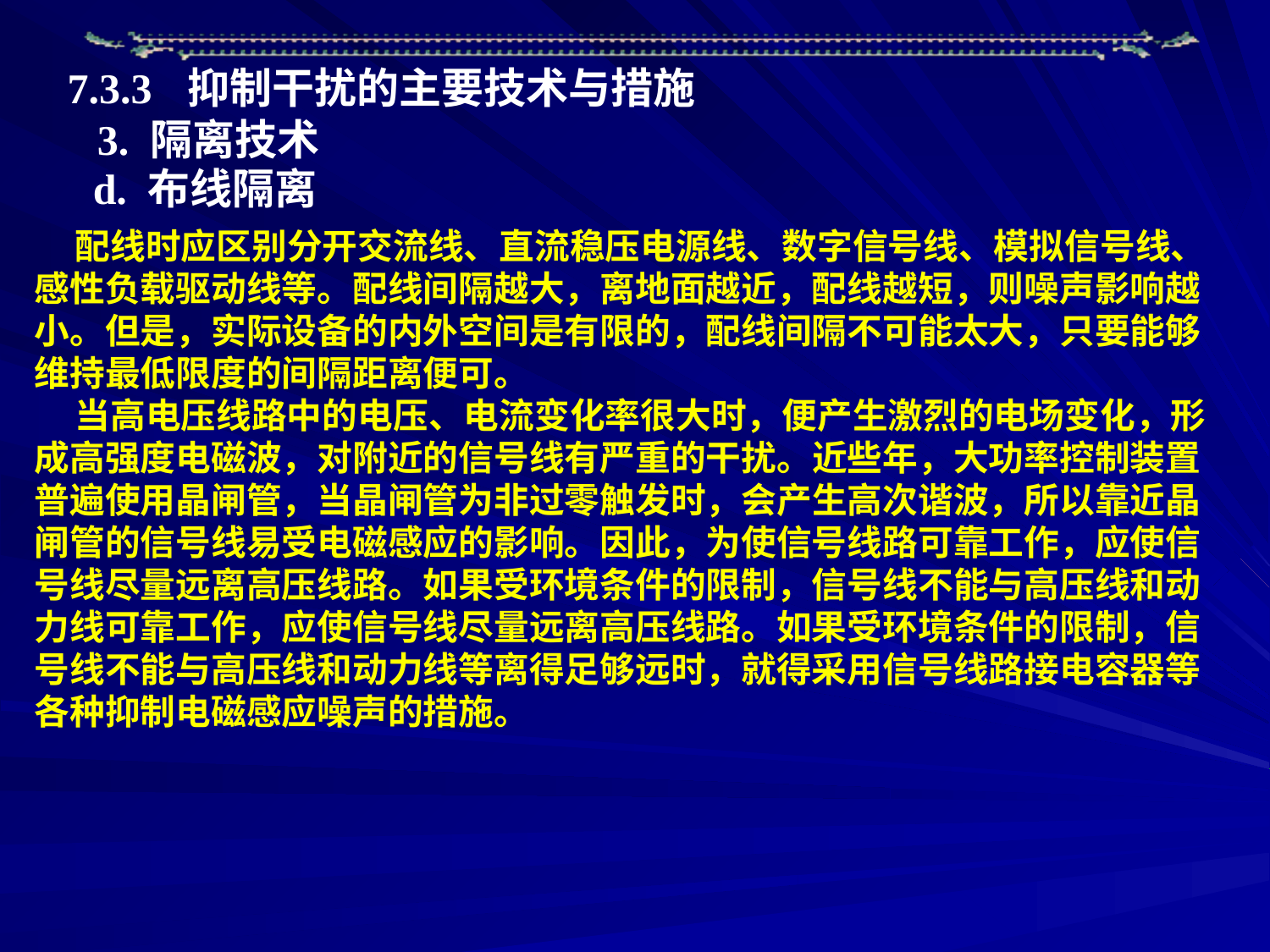

7.3.3 抑制干扰的主要技术与措施
3. 隔离技术
d. 布线隔离
    配线时应区别分开交流线、直流稳压电源线、数字信号线、模拟信号线、感性负载驱动线等。配线间隔越大，离地面越近，配线越短，则噪声影响越小。但是，实际设备的内外空间是有限的，配线间隔不可能太大，只要能够维持最低限度的间隔距离便可。
    当高电压线路中的电压、电流变化率很大时，便产生激烈的电场变化，形成高强度电磁波，对附近的信号线有严重的干扰。近些年，大功率控制装置普遍使用晶闸管，当晶闸管为非过零触发时，会产生高次谐波，所以靠近晶闸管的信号线易受电磁感应的影响。因此，为使信号线路可靠工作，应使信号线尽量远离高压线路。如果受环境条件的限制，信号线不能与高压线和动力线可靠工作，应使信号线尽量远离高压线路。如果受环境条件的限制，信号线不能与高压线和动力线等离得足够远时，就得采用信号线路接电容器等各种抑制电磁感应噪声的措施。